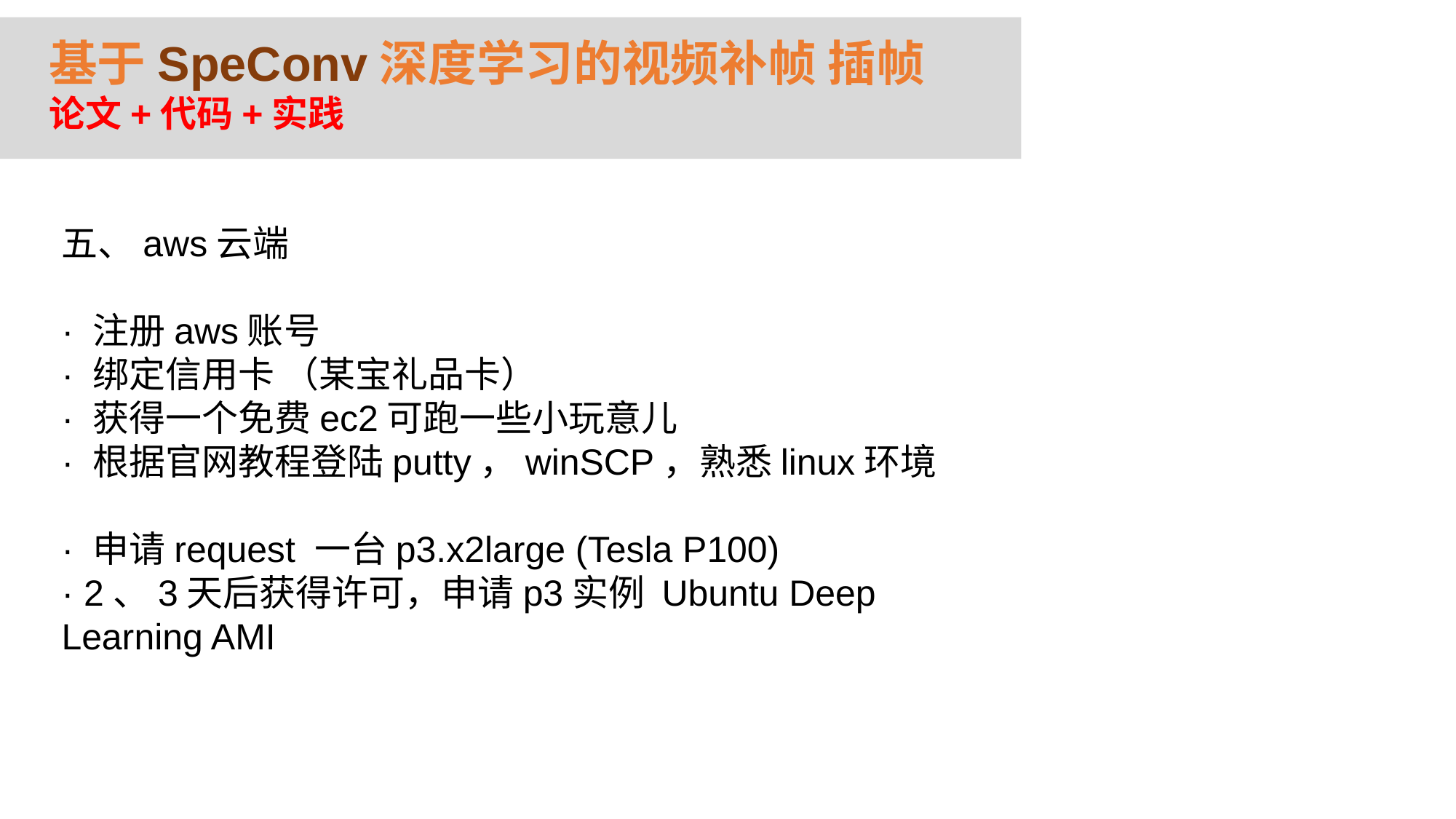

基于SpeConv深度学习的视频补帧 插帧
论文+代码+实践
五、aws云端

· 注册aws账号
· 绑定信用卡 （某宝礼品卡）
· 获得一个免费ec2可跑一些小玩意儿
· 根据官网教程登陆putty，winSCP，熟悉linux环境

· 申请request 一台p3.x2large (Tesla P100)
· 2、3天后获得许可，申请p3实例 Ubuntu Deep Learning AMI